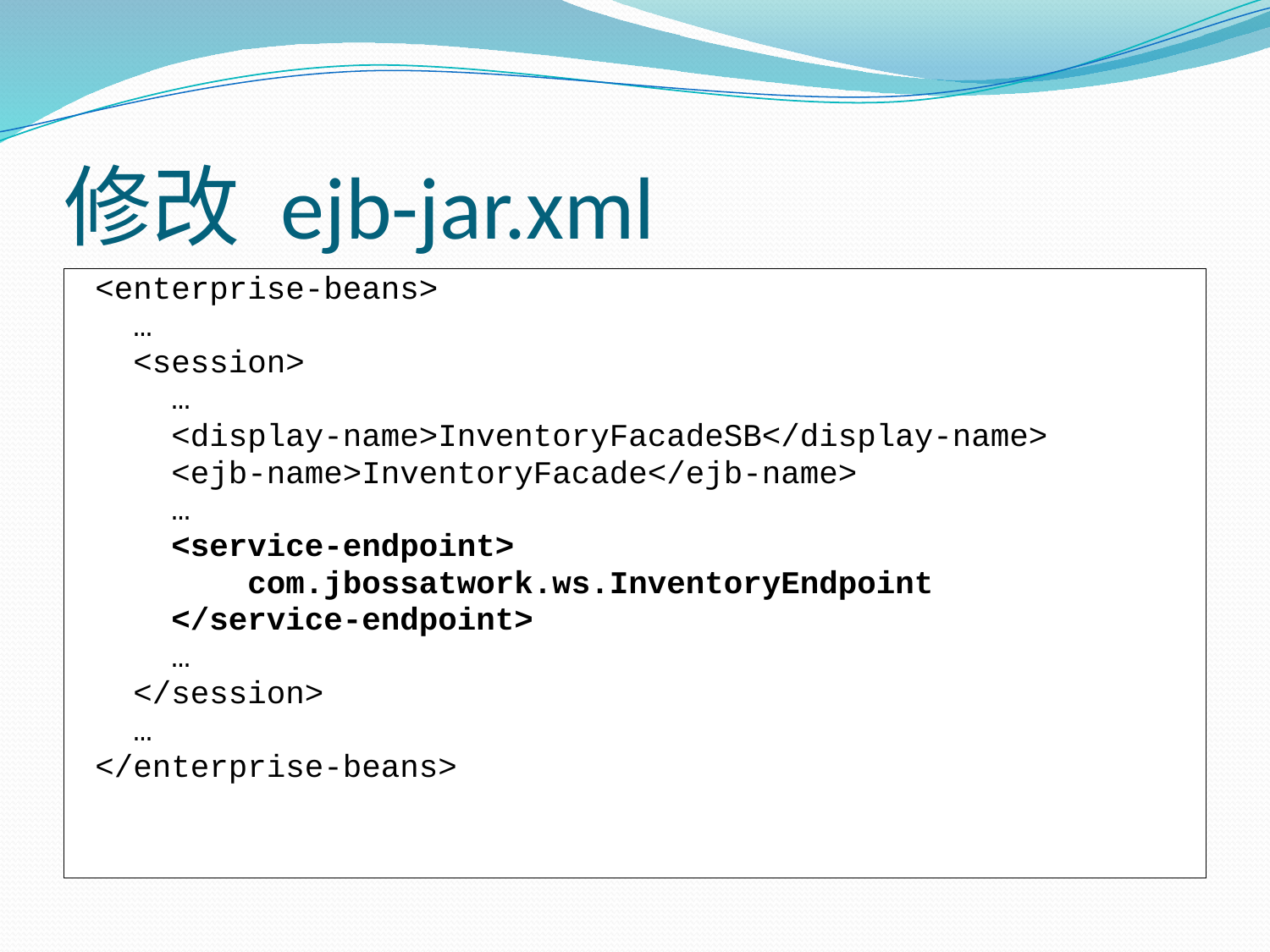

# 修改 ejb-jar.xml
 <enterprise-beans>
   …
   <session>
     …
     <display-name>InventoryFacadeSB</display-name>
     <ejb-name>InventoryFacade</ejb-name>
     …
     <service-endpoint>
         com.jbossatwork.ws.InventoryEndpoint
     </service-endpoint>
     …
   </session>
   …
 </enterprise-beans>